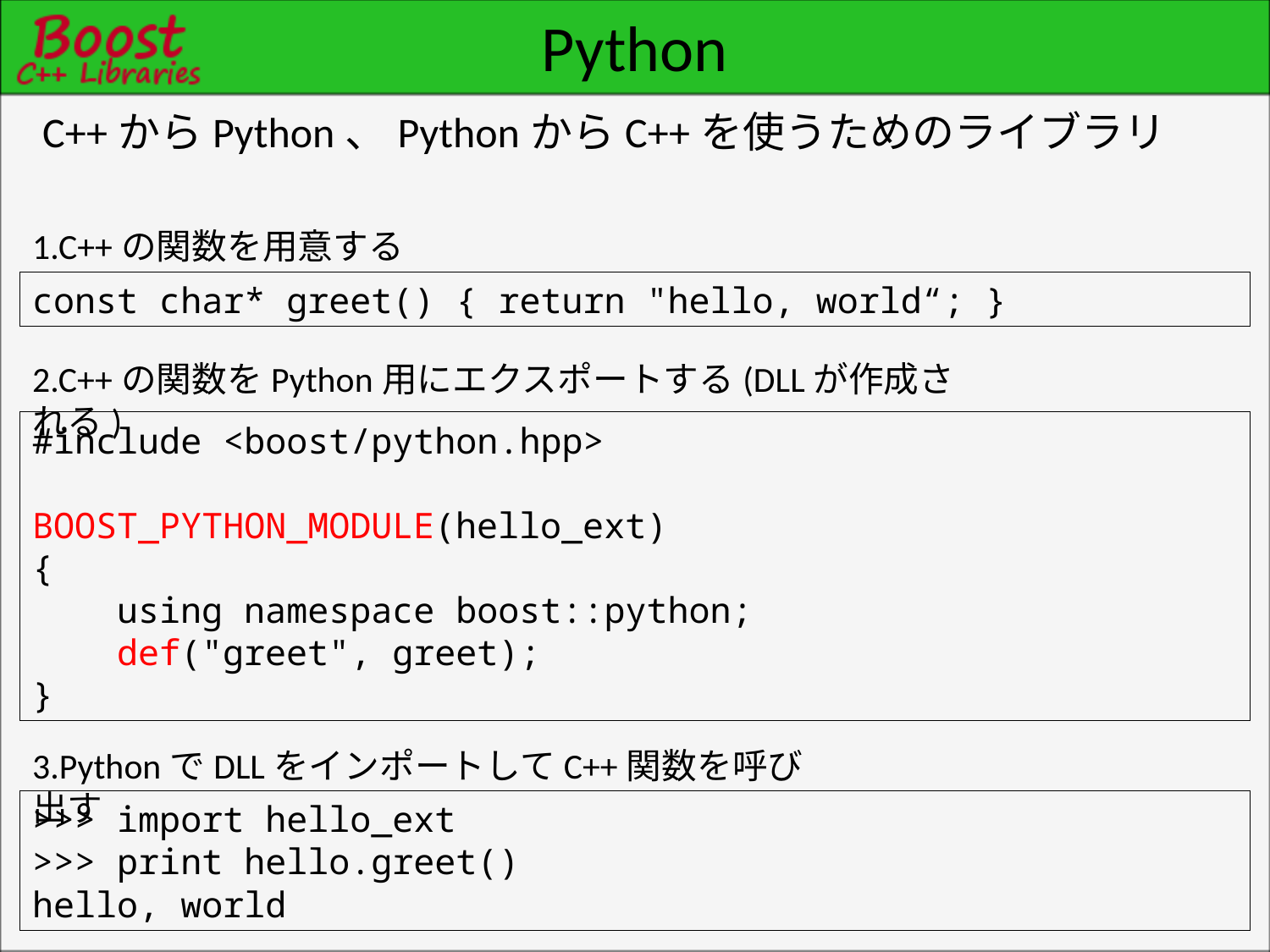

# Python
C++からPython、PythonからC++を使うためのライブラリ
1.C++の関数を用意する
const char* greet() { return "hello, world“; }
2.C++の関数をPython用にエクスポートする(DLLが作成される)
#include <boost/python.hpp>

BOOST_PYTHON_MODULE(hello_ext)
{
    using namespace boost::python;
    def("greet", greet);
}
3.PythonでDLLをインポートしてC++関数を呼び出す
>>> import hello_ext
>>> print hello.greet()
hello, world